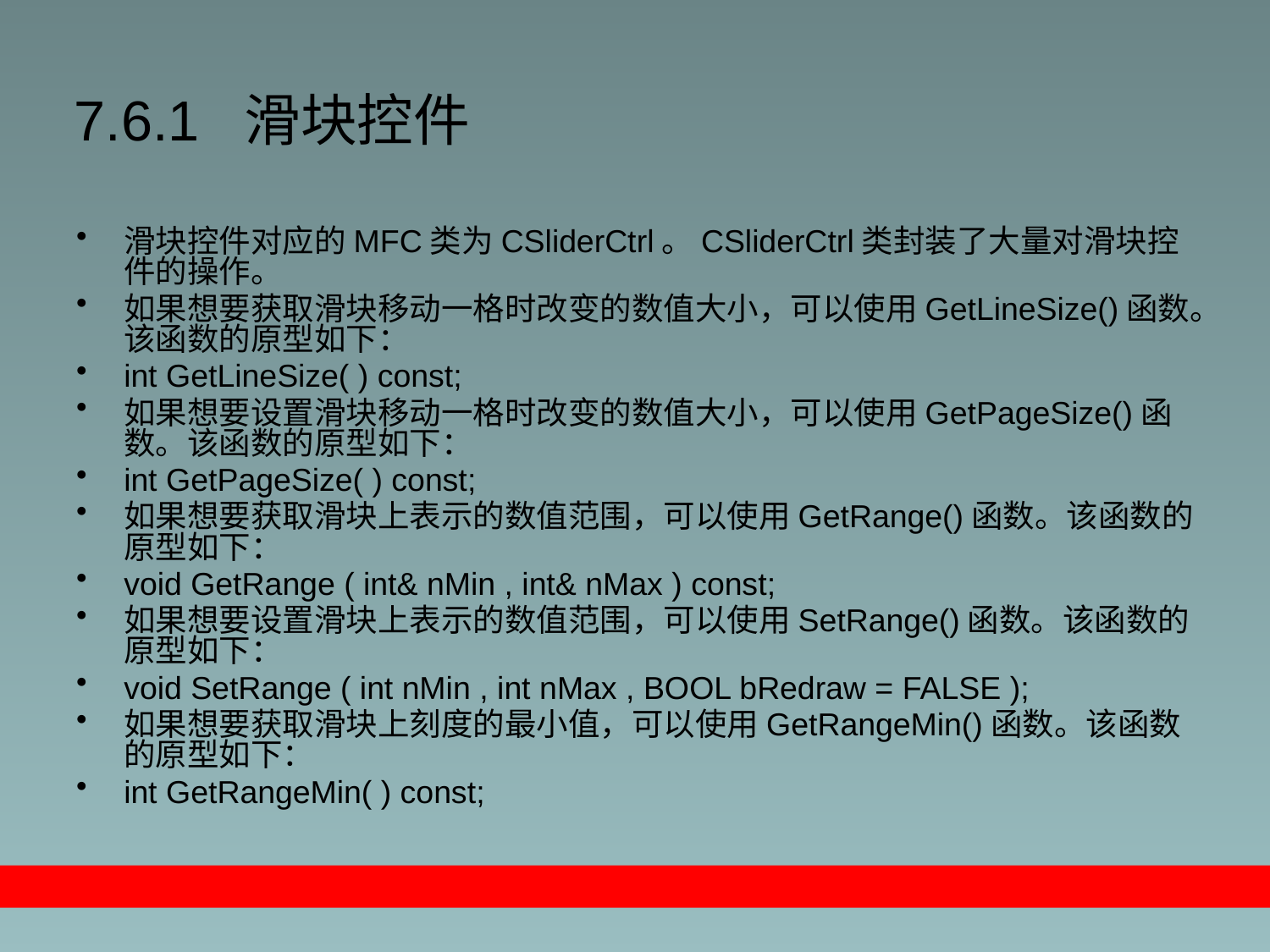

# 7.6.1  滑块控件
滑块控件对应的MFC类为CSliderCtrl。CSliderCtrl类封装了大量对滑块控件的操作。
如果想要获取滑块移动一格时改变的数值大小，可以使用GetLineSize()函数。该函数的原型如下：
int GetLineSize( ) const;
如果想要设置滑块移动一格时改变的数值大小，可以使用GetPageSize()函数。该函数的原型如下：
int GetPageSize( ) const;
如果想要获取滑块上表示的数值范围，可以使用GetRange()函数。该函数的原型如下：
void GetRange ( int& nMin , int& nMax ) const;
如果想要设置滑块上表示的数值范围，可以使用SetRange()函数。该函数的原型如下：
void SetRange ( int nMin , int nMax , BOOL bRedraw = FALSE );
如果想要获取滑块上刻度的最小值，可以使用GetRangeMin()函数。该函数的原型如下：
int GetRangeMin( ) const;